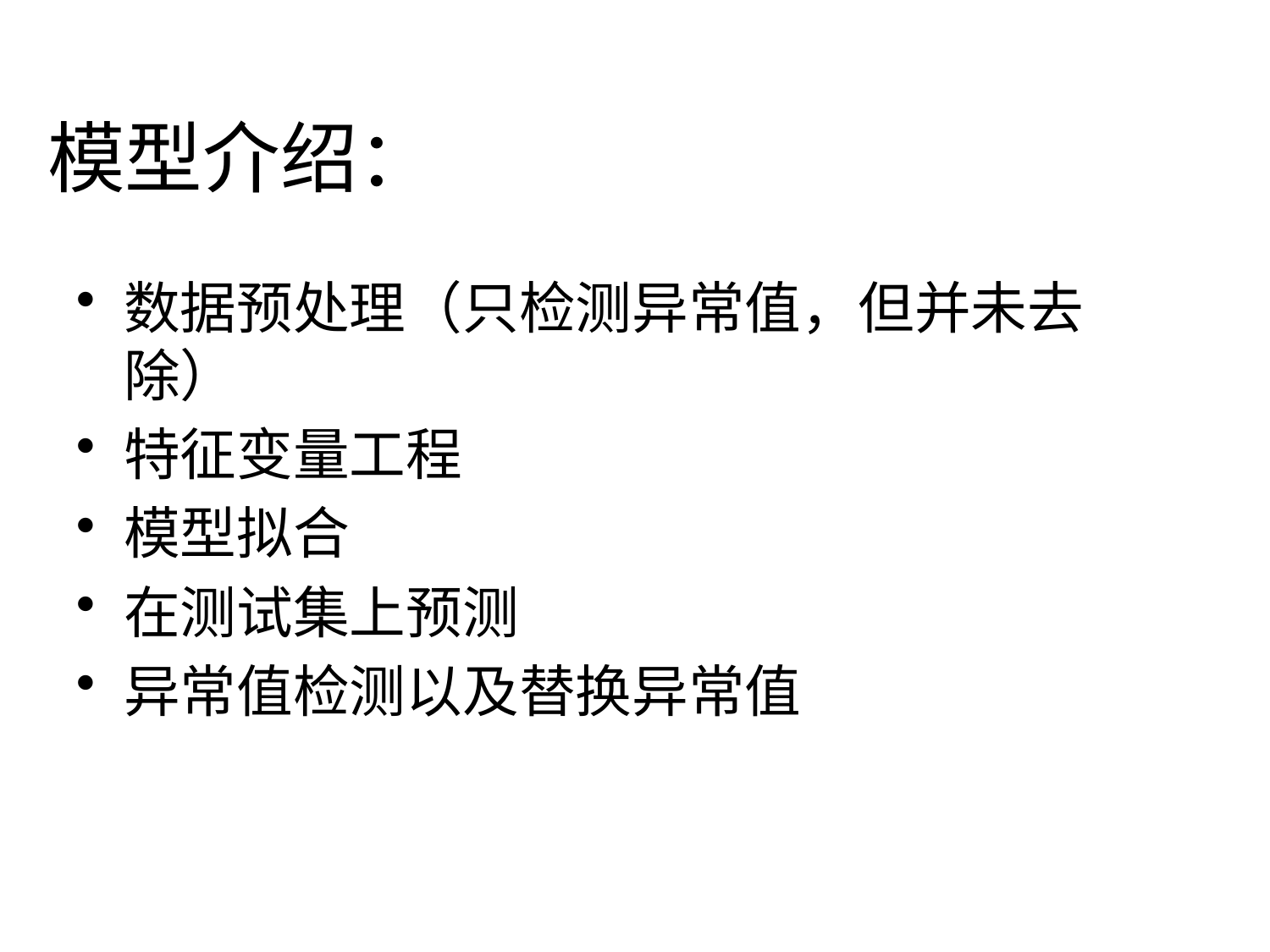

# 模型介绍：
数据预处理（只检测异常值，但并未去除）
特征变量工程
模型拟合
在测试集上预测
异常值检测以及替换异常值